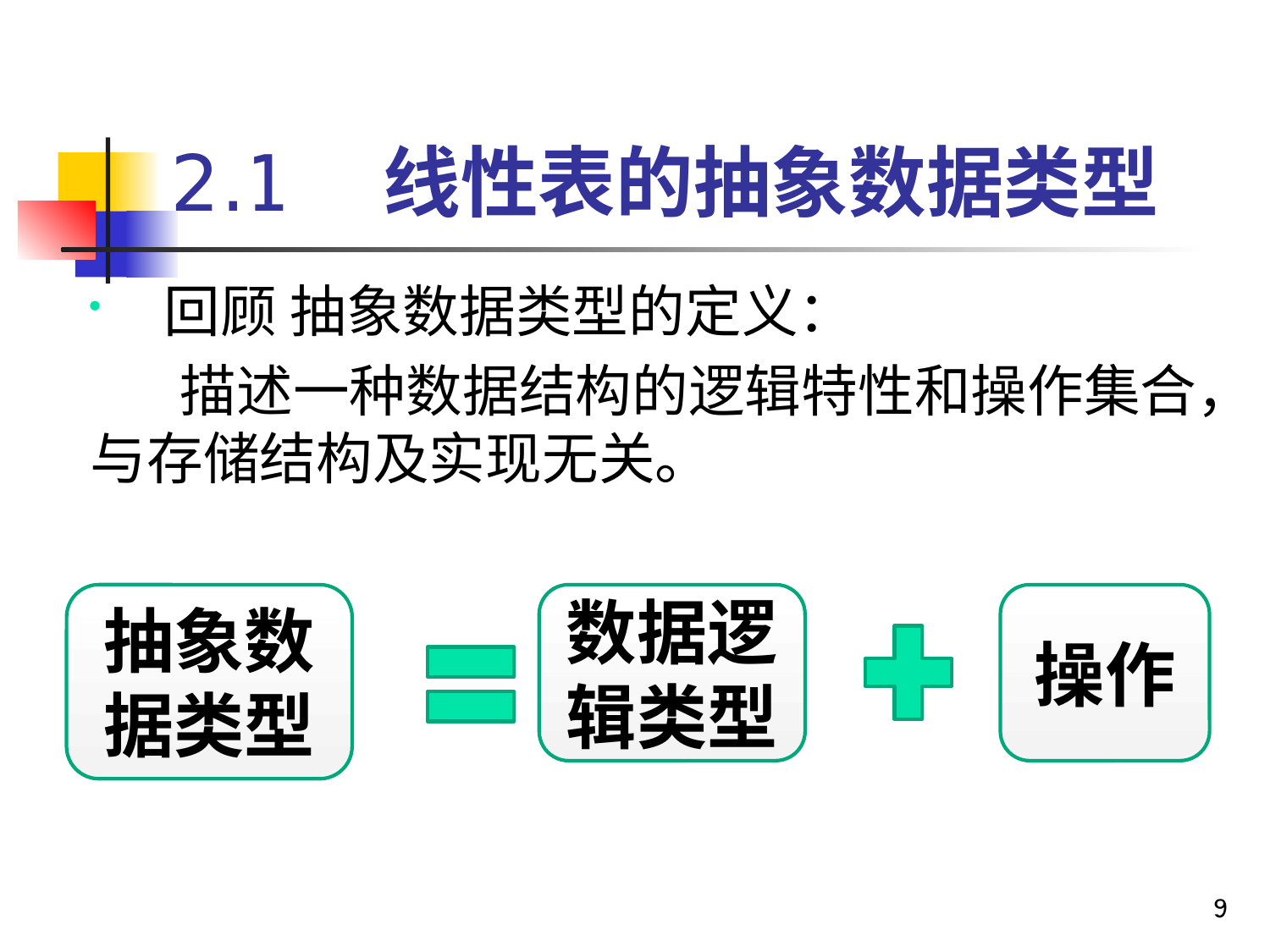

# 2.1   线性表的抽象数据类型
 回顾 抽象数据类型的定义：
      描述一种数据结构的逻辑特性和操作集合，与存储结构及实现无关。

抽象数据类型
数据逻辑类型
操作

9